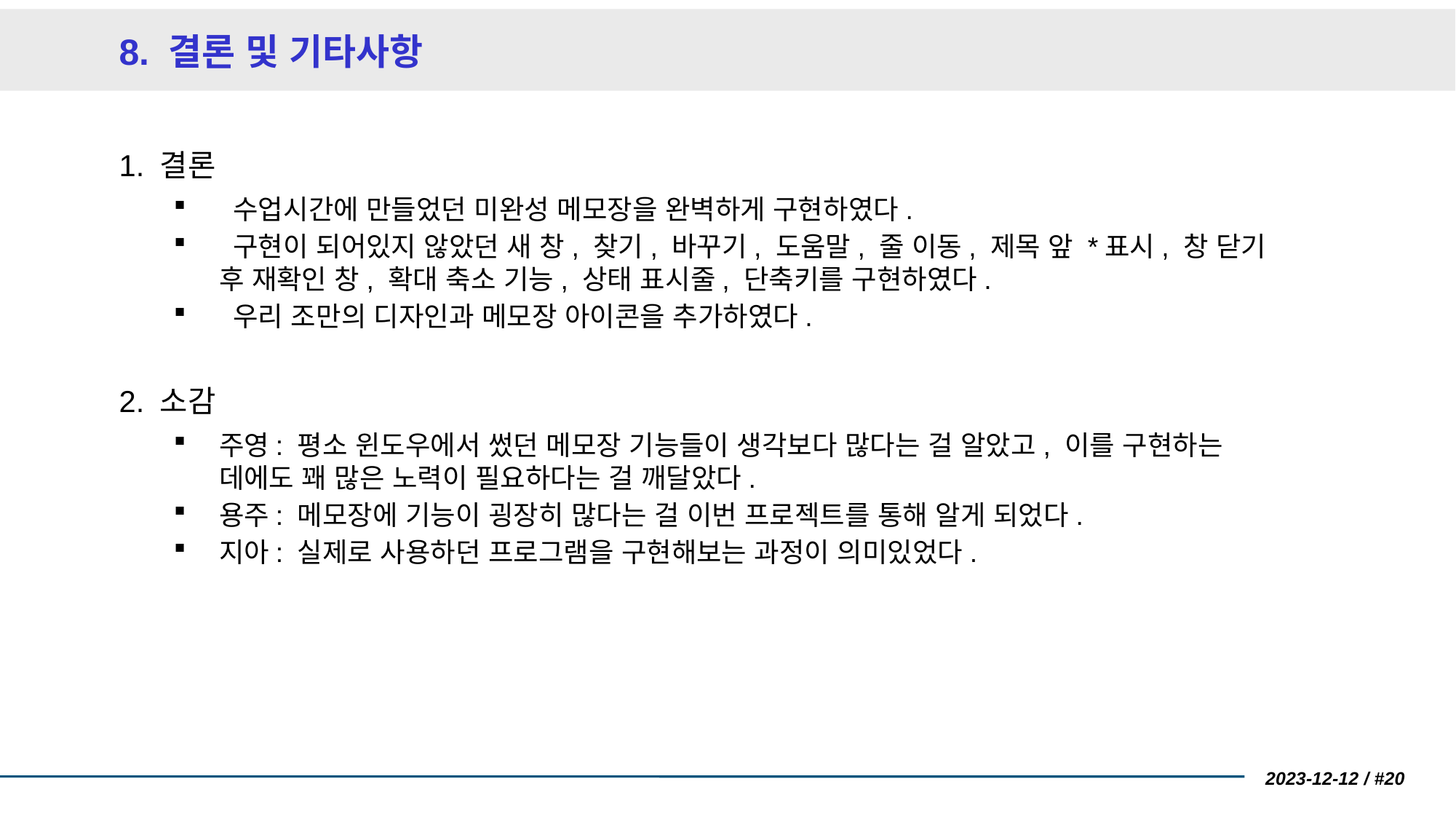

# 8. 결론 및 기타사항
1. 결론
 수업시간에 만들었던 미완성 메모장을 완벽하게 구현하였다.
 구현이 되어있지 않았던 새 창, 찾기, 바꾸기, 도움말, 줄 이동, 제목 앞 *표시, 창 닫기 후 재확인 창, 확대 축소 기능, 상태 표시줄, 단축키를 구현하였다.
 우리 조만의 디자인과 메모장 아이콘을 추가하였다.

2. 소감
주영: 평소 윈도우에서 썼던 메모장 기능들이 생각보다 많다는 걸 알았고, 이를 구현하는 데에도 꽤 많은 노력이 필요하다는 걸 깨달았다.
용주: 메모장에 기능이 굉장히 많다는 걸 이번 프로젝트를 통해 알게 되었다.
지아: 실제로 사용하던 프로그램을 구현해보는 과정이 의미있었다.